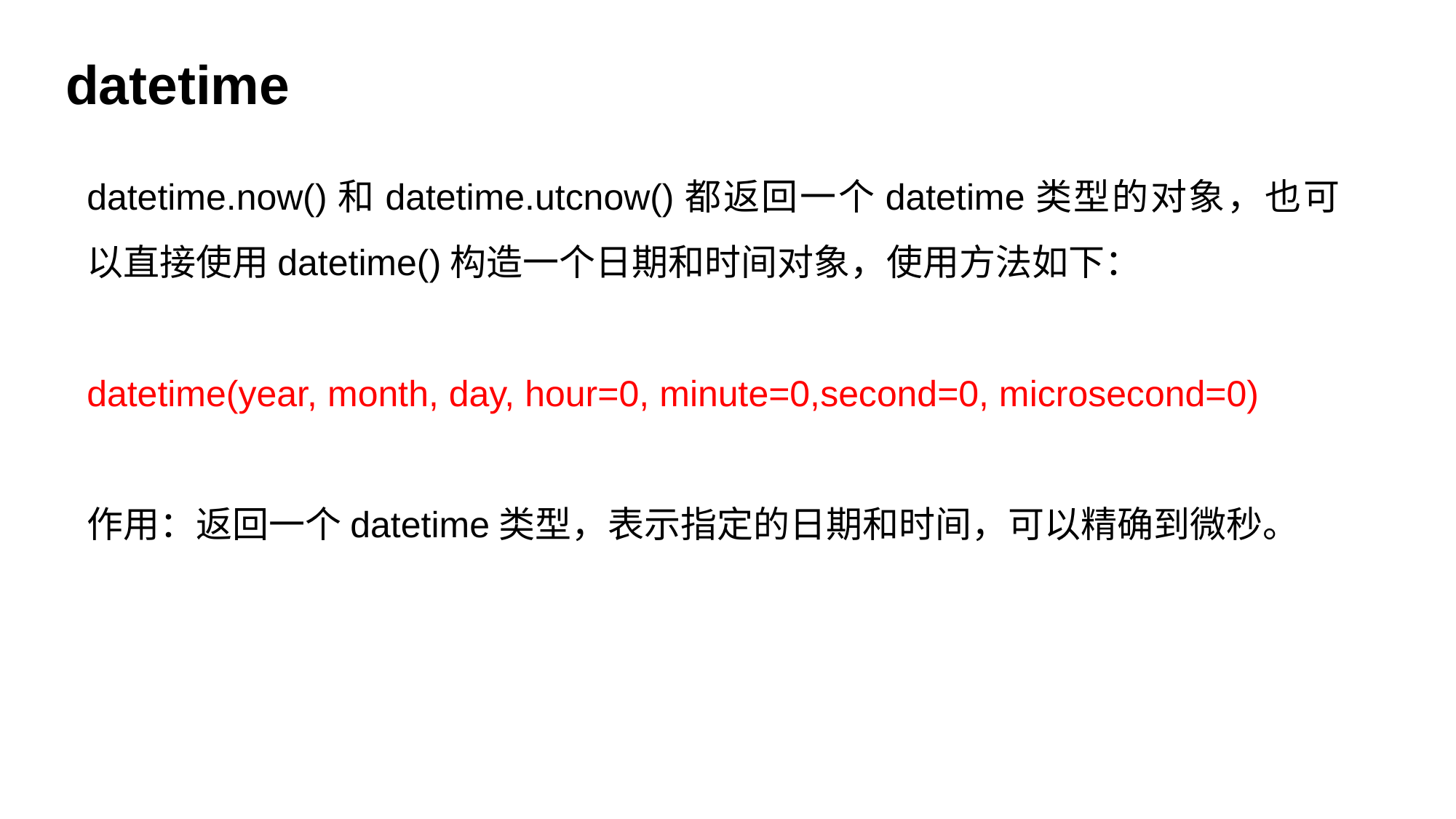

# datetime
datetime.now()和datetime.utcnow()都返回一个datetime类型的对象，也可以直接使用datetime()构造一个日期和时间对象，使用方法如下：

datetime(year, month, day, hour=0, minute=0,second=0, microsecond=0)

作用：返回一个datetime类型，表示指定的日期和时间，可以精确到微秒。